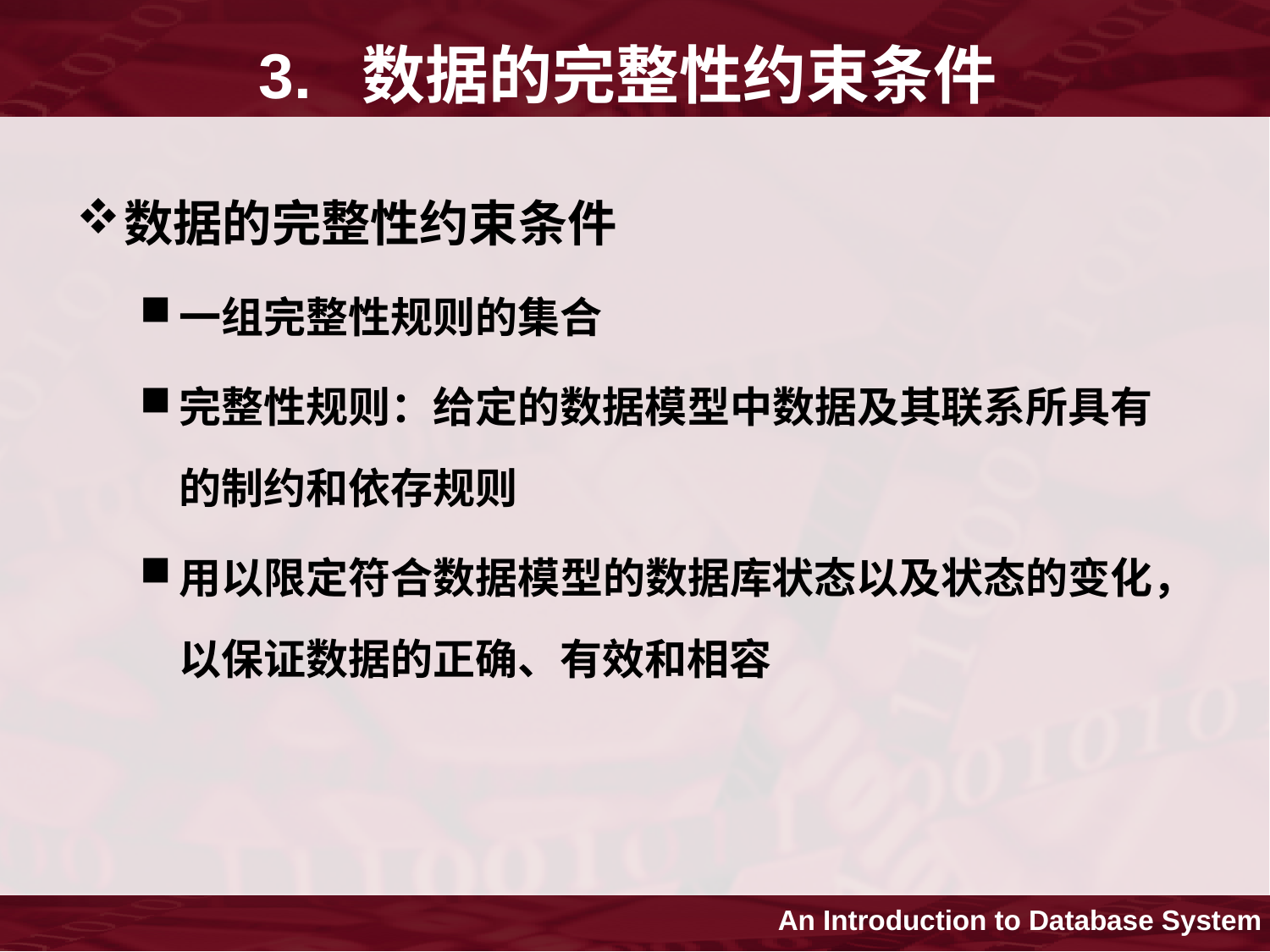

# 3.  数据的完整性约束条件
数据的完整性约束条件
一组完整性规则的集合
完整性规则：给定的数据模型中数据及其联系所具有的制约和依存规则
用以限定符合数据模型的数据库状态以及状态的变化，以保证数据的正确、有效和相容